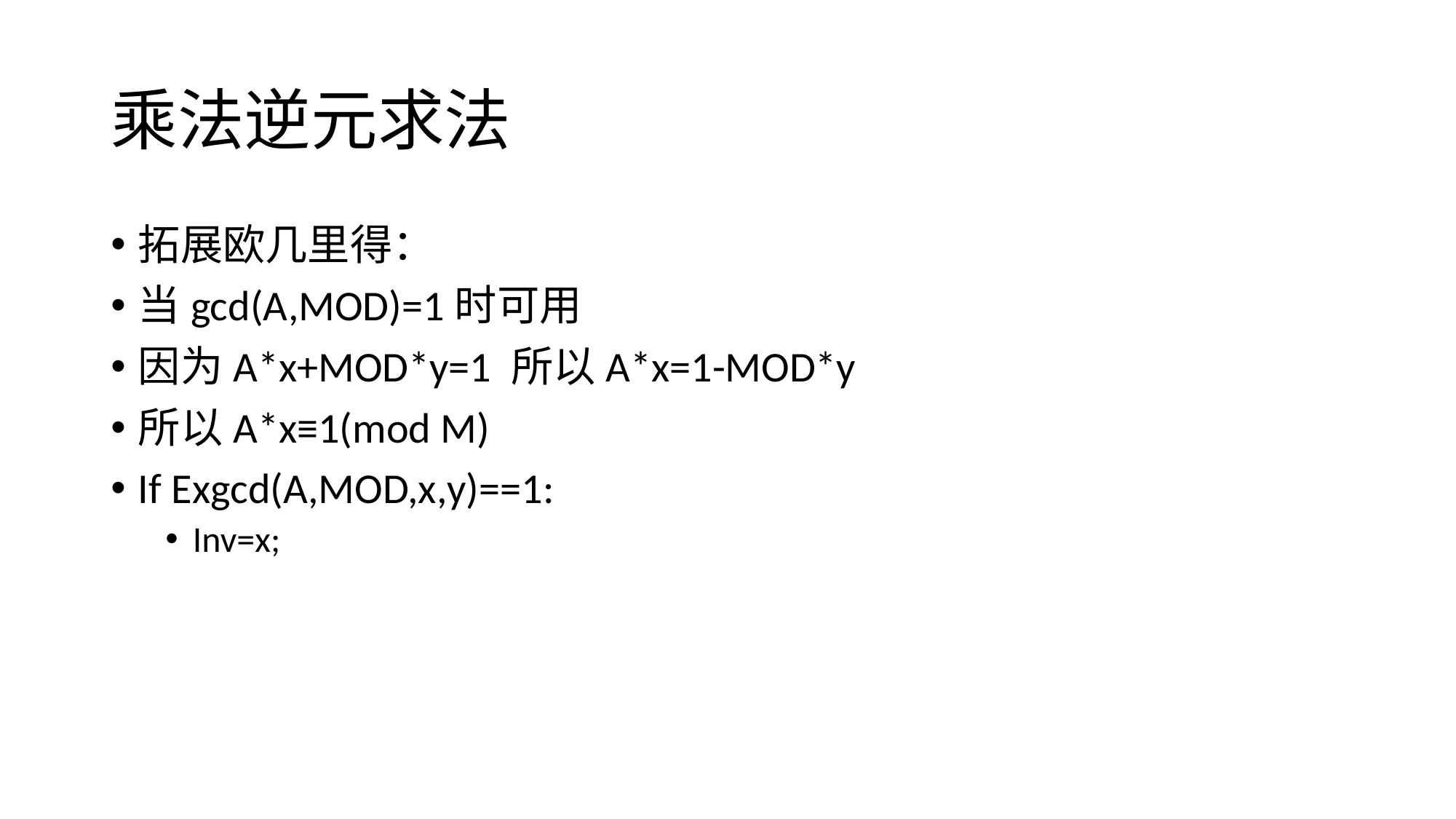

# 乘法逆元求法
拓展欧几里得：
当gcd(A,MOD)=1时可用
因为A*x+MOD*y=1 所以A*x=1-MOD*y
所以A*x≡1(mod M)
If Exgcd(A,MOD,x,y)==1:
Inv=x;